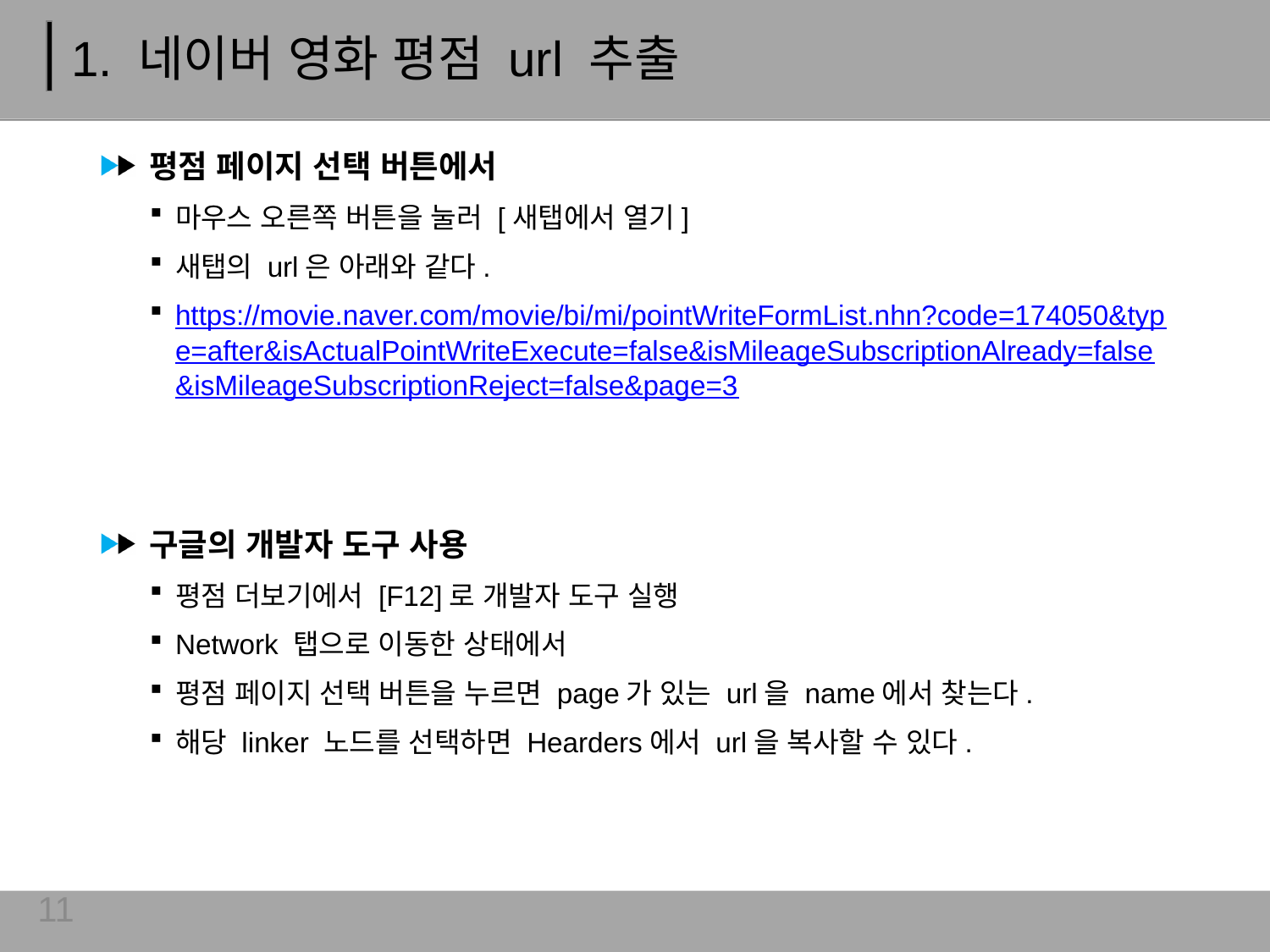

# 1. 네이버 영화 평점 url 추출
평점 페이지 선택 버튼에서
마우스 오른쪽 버튼을 눌러 [새탭에서 열기]
새탭의 url은 아래와 같다.
https://movie.naver.com/movie/bi/mi/pointWriteFormList.nhn?code=174050&type=after&isActualPointWriteExecute=false&isMileageSubscriptionAlready=false&isMileageSubscriptionReject=false&page=3

구글의 개발자 도구 사용
평점 더보기에서 [F12]로 개발자 도구 실행
Network 탭으로 이동한 상태에서
평점 페이지 선택 버튼을 누르면 page가 있는 url을 name에서 찾는다.
해당 linker 노드를 선택하면 Hearders에서 url을 복사할 수 있다.

11